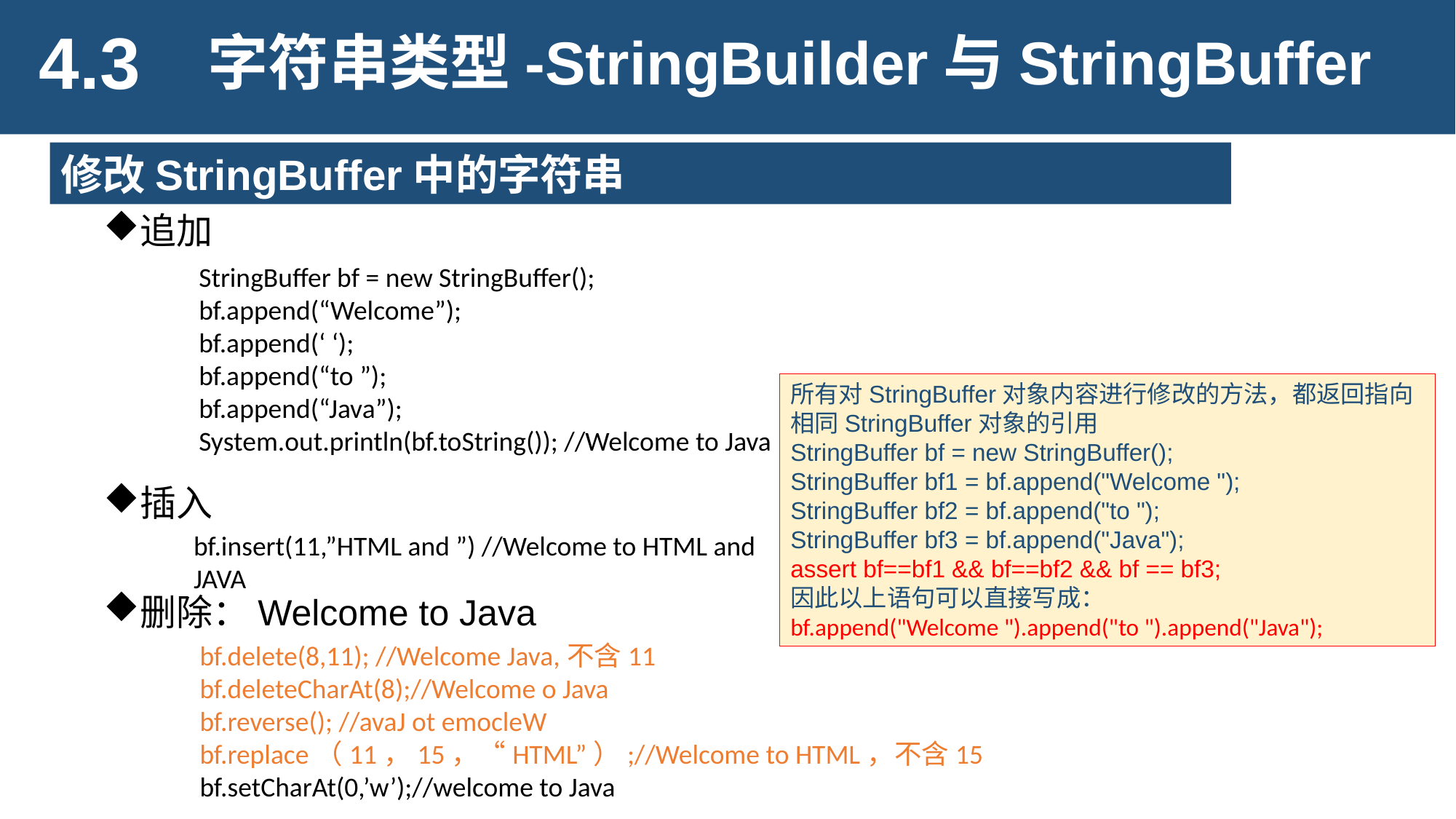

4.3
字符串类型-StringBuilder与StringBuffer
修改StringBuffer中的字符串
追加

插入

删除：Welcome to Java

StringBuffer bf = new StringBuffer();
bf.append(“Welcome”);
bf.append(‘ ‘);
bf.append(“to ”);
bf.append(“Java”);
System.out.println(bf.toString()); //Welcome to Java
所有对StringBuffer对象内容进行修改的方法，都返回指向相同StringBuffer对象的引用
StringBuffer bf = new StringBuffer();
StringBuffer bf1 = bf.append("Welcome ");
StringBuffer bf2 = bf.append("to ");
StringBuffer bf3 = bf.append("Java");
assert bf==bf1 && bf==bf2 && bf == bf3;
因此以上语句可以直接写成：
bf.append("Welcome ").append("to ").append("Java");
bf.insert(11,”HTML and ”) //Welcome to HTML and JAVA
bf.delete(8,11); //Welcome Java,不含11
bf.deleteCharAt(8);//Welcome o Java
bf.reverse(); //avaJ ot emocleW
bf.replace（11，15，“HTML”）;//Welcome to HTML，不含15
bf.setCharAt(0,’w’);//welcome to Java